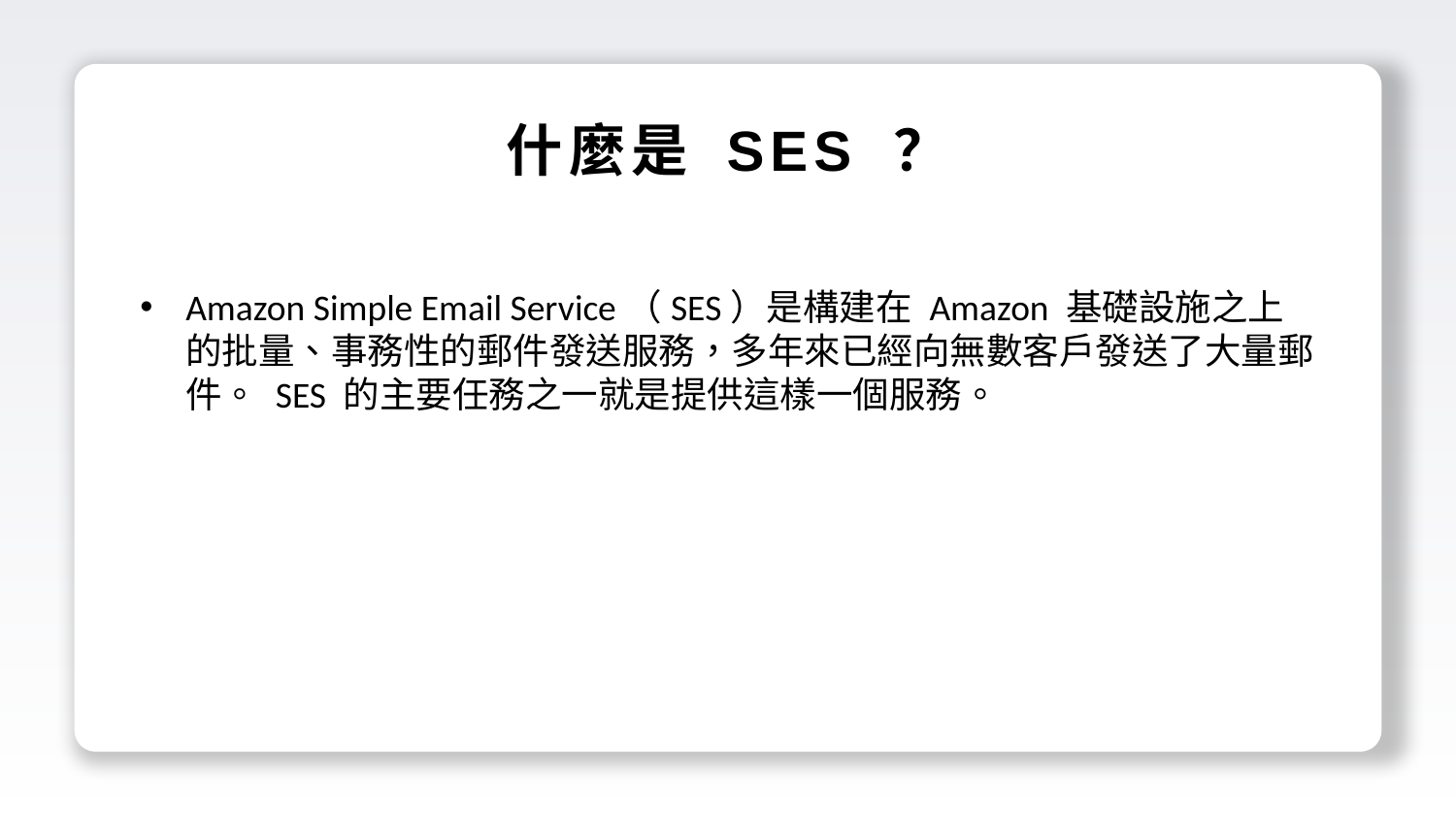

什麼是 SES ？

Amazon Simple Email Service（SES）是構建在 Amazon 基礎設施之上的批量、事務性的郵件發送服務，多年來已經向無數客戶發送了大量郵件。 SES 的主要任務之一就是提供這樣一個服務。